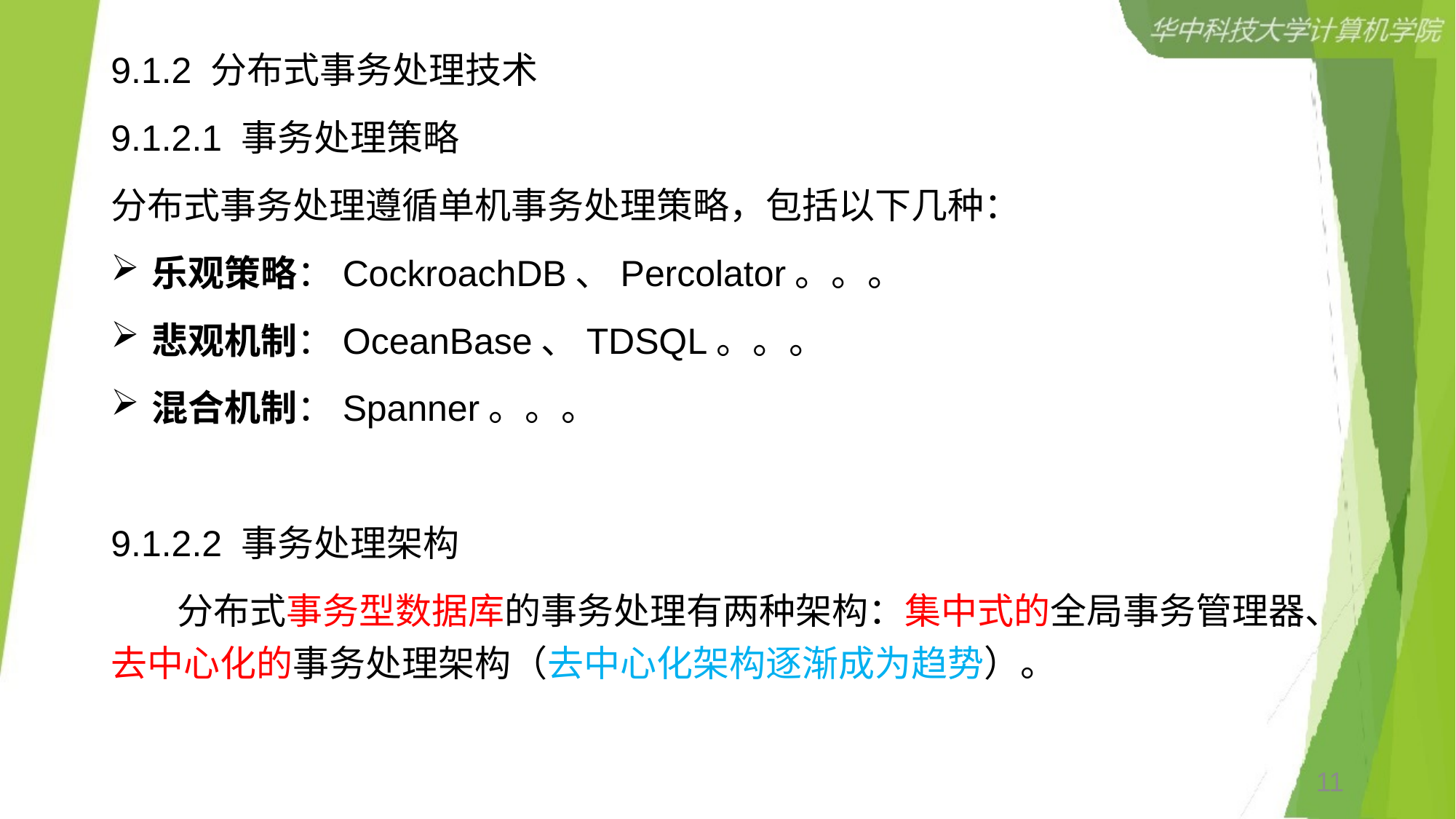

9.1.2 分布式事务处理技术
9.1.2.1 事务处理策略
分布式事务处理遵循单机事务处理策略，包括以下几种：
乐观策略：CockroachDB、Percolator。。。
悲观机制：OceanBase、TDSQL。。。
混合机制：Spanner。。。

9.1.2.2 事务处理架构
       分布式事务型数据库的事务处理有两种架构：集中式的全局事务管理器、去中心化的事务处理架构（去中心化架构逐渐成为趋势）。
11